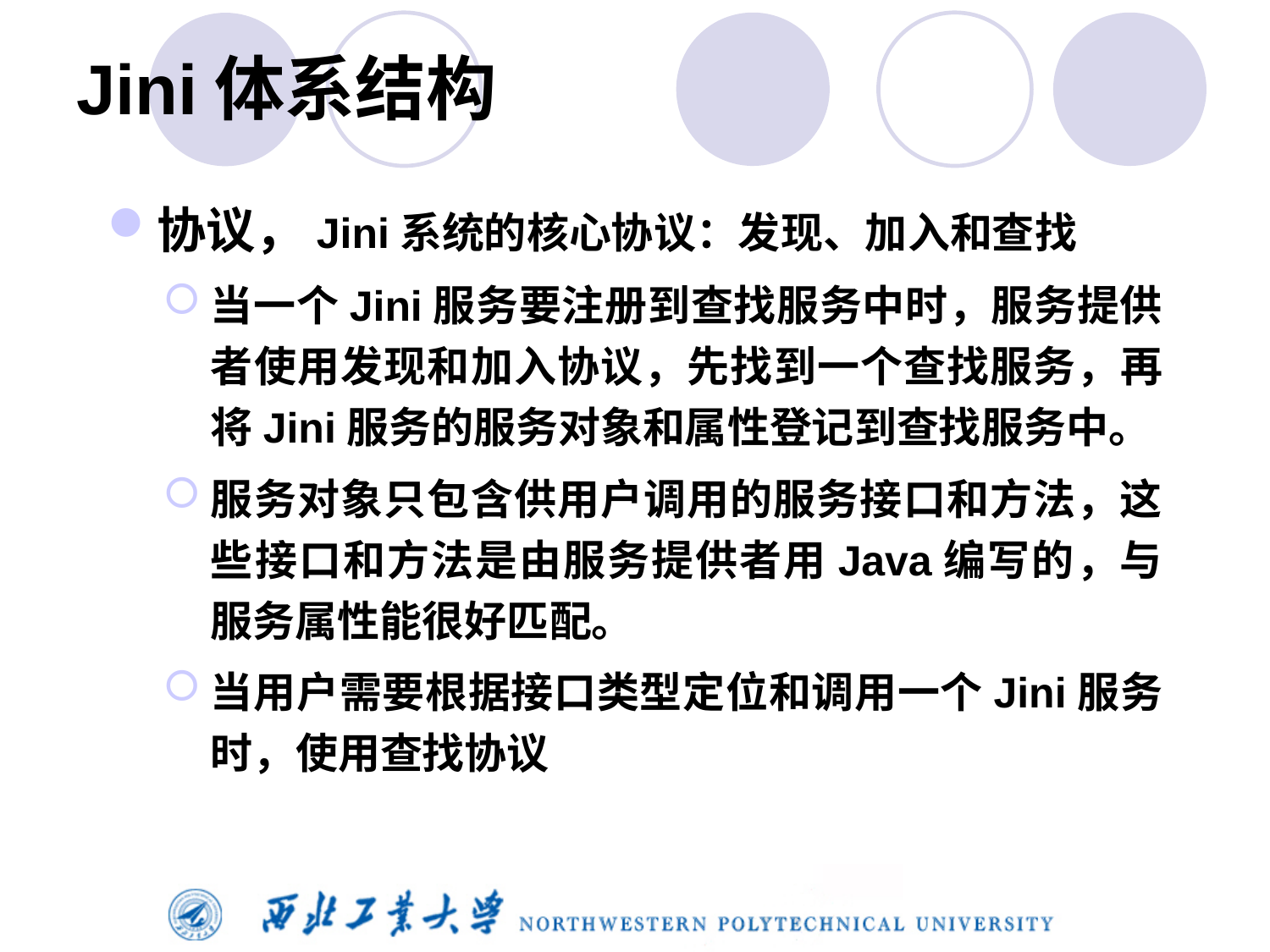

# Jini体系结构
协议，Jini系统的核心协议：发现、加入和查找
当一个Jini服务要注册到查找服务中时，服务提供者使用发现和加入协议，先找到一个查找服务，再将Jini服务的服务对象和属性登记到查找服务中。
服务对象只包含供用户调用的服务接口和方法，这些接口和方法是由服务提供者用Java编写的，与服务属性能很好匹配。
当用户需要根据接口类型定位和调用一个Jini服务时，使用查找协议